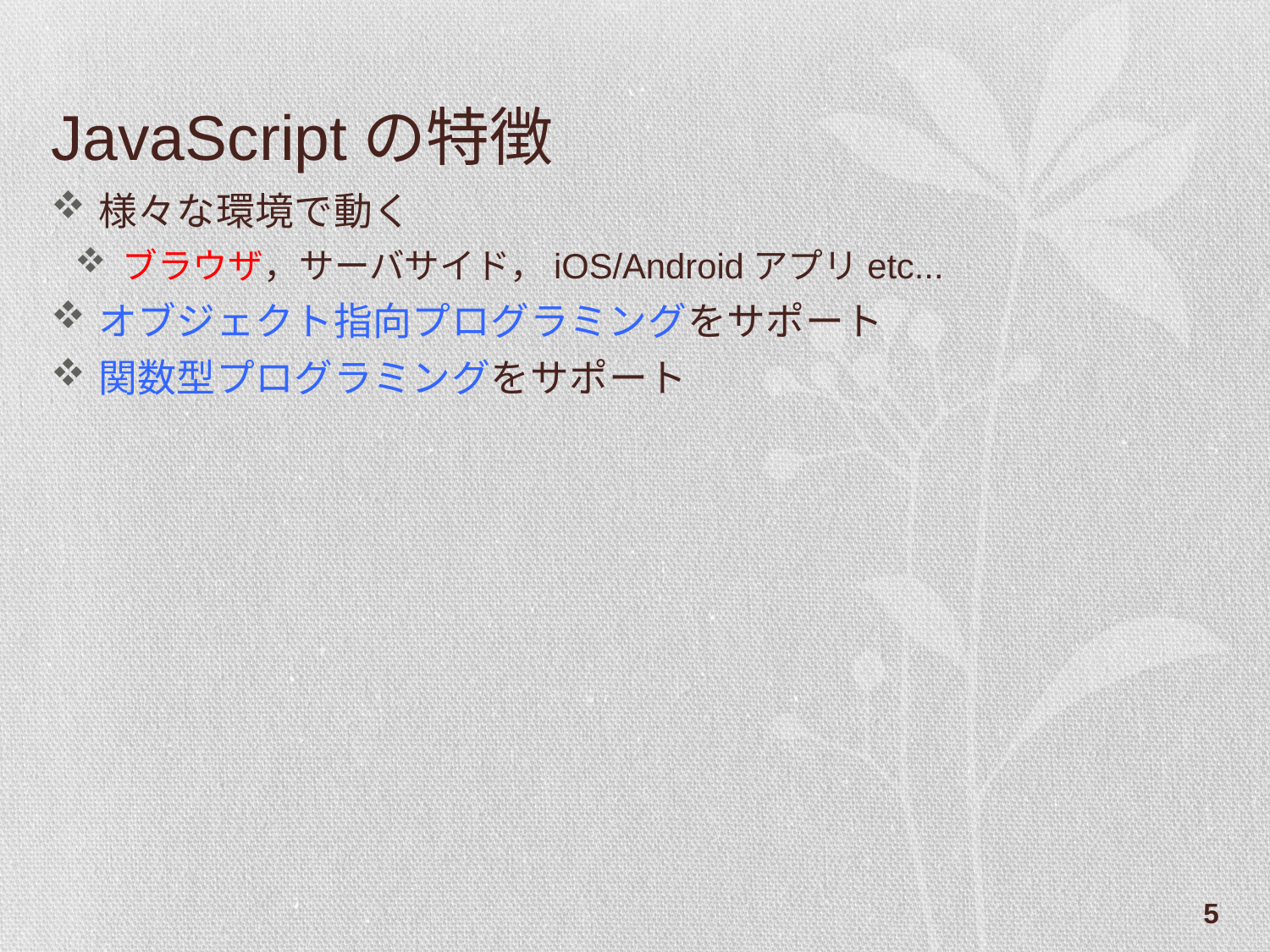

# JavaScriptの特徴
様々な環境で動く
ブラウザ，サーバサイド，iOS/Androidアプリetc...
オブジェクト指向プログラミングをサポート
関数型プログラミングをサポート

5